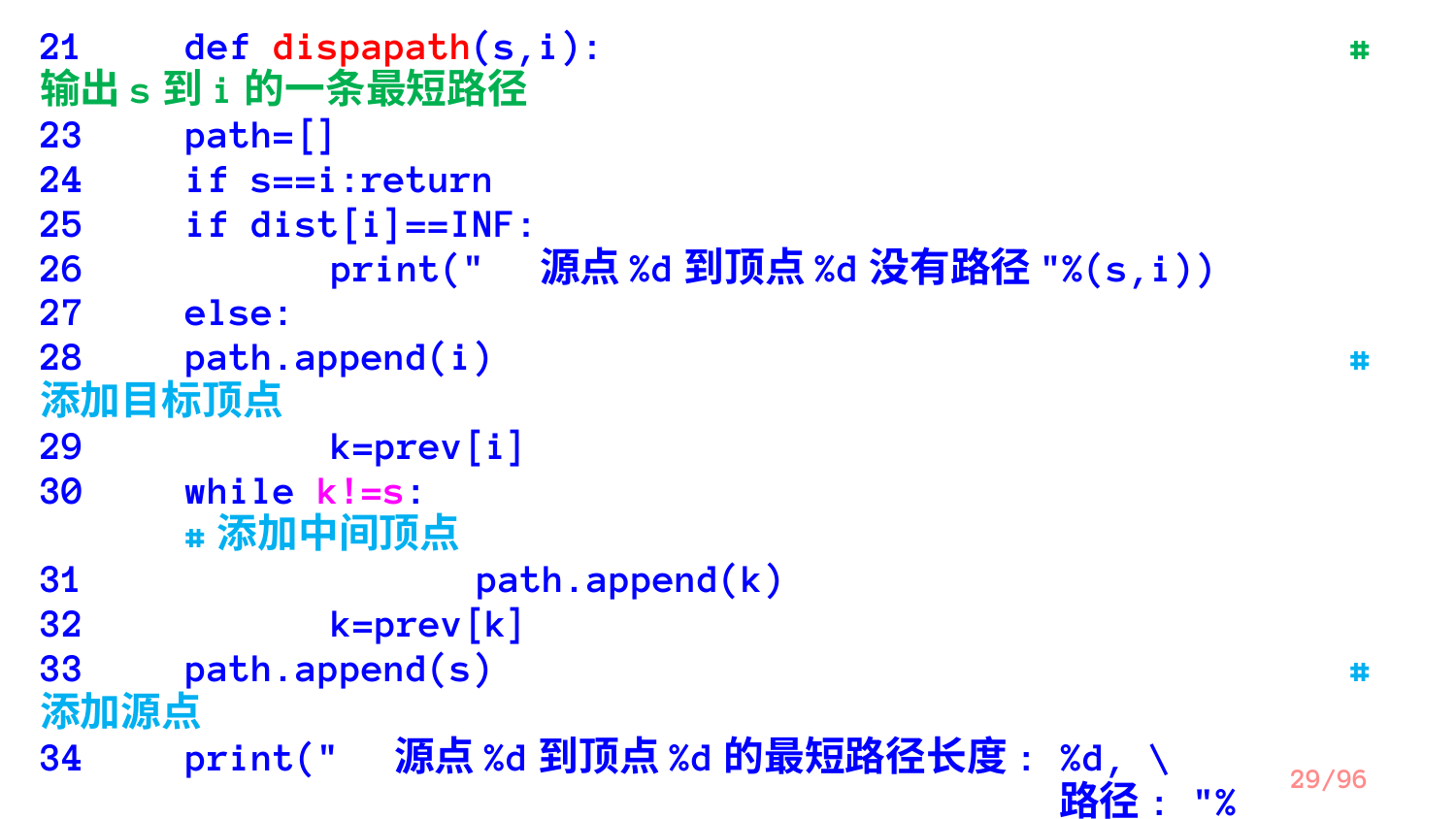

21	def dispapath(s,i):						#输出s到i的一条最短路径
23  	path=[]
24  	if s==i:return
25 	if dist[i]==INF:
26   		print("  源点%d到顶点%d没有路径"%(s,i))
27  	else:
28    	path.append(i)		            			#添加目标顶点
29   		k=prev[i]
30    	while k!=s:			        				#添加中间顶点
31     		path.append(k)
32      	k=prev[k]
33    	path.append(s)		            			#添加源点
34    	print("  源点%d到顶点%d的最短路径长度: %d, \
							路径: "%(s,i,dist[i]),end='')
35    	for j in range(len(path)-1,-1,-1):	#反向输出
36     		print(path[j],end= ' ')
37    	print()
29/96